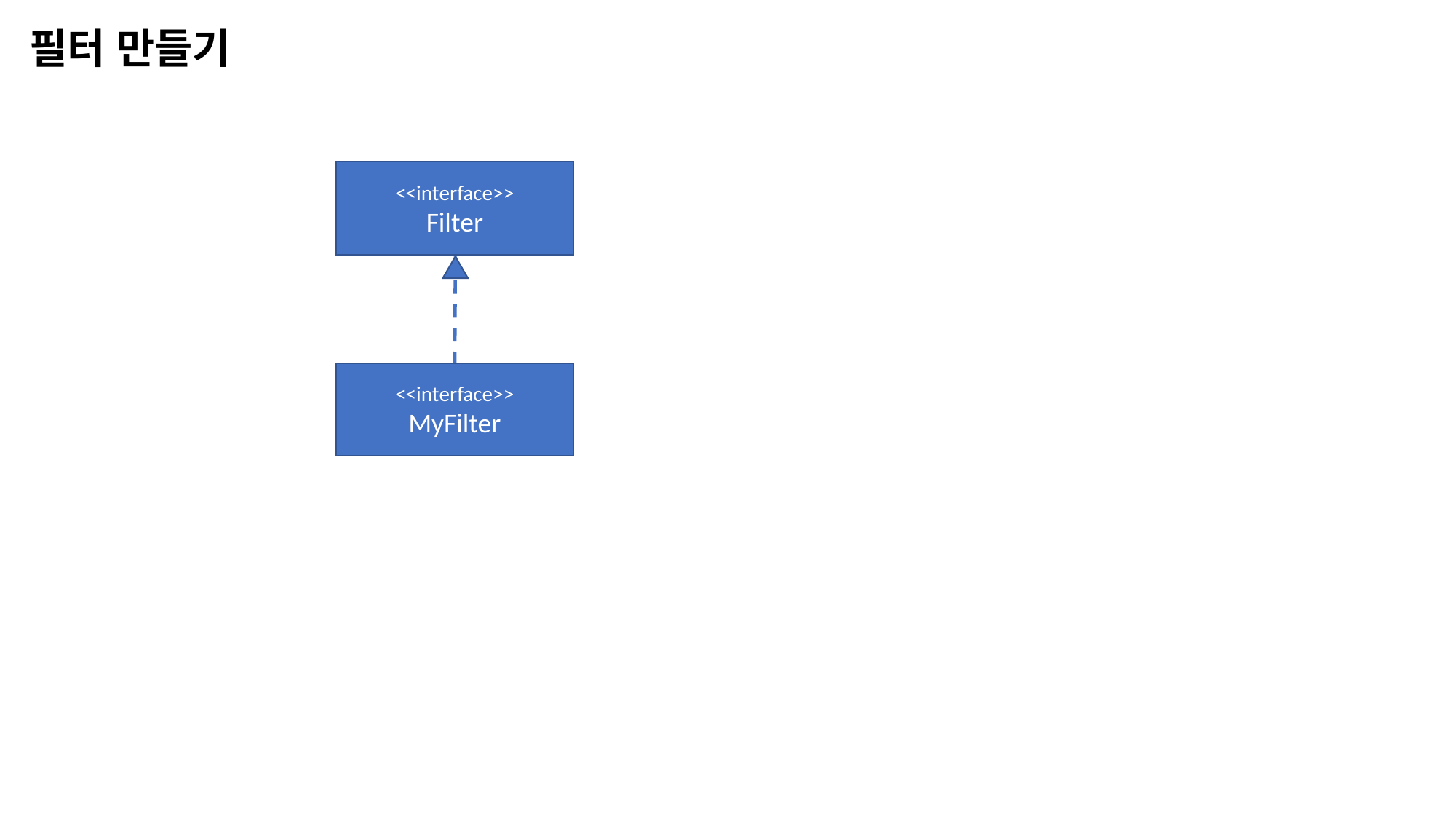

# 필터 만들기
<<interface>>
Filter

<<interface>>
MyFilter